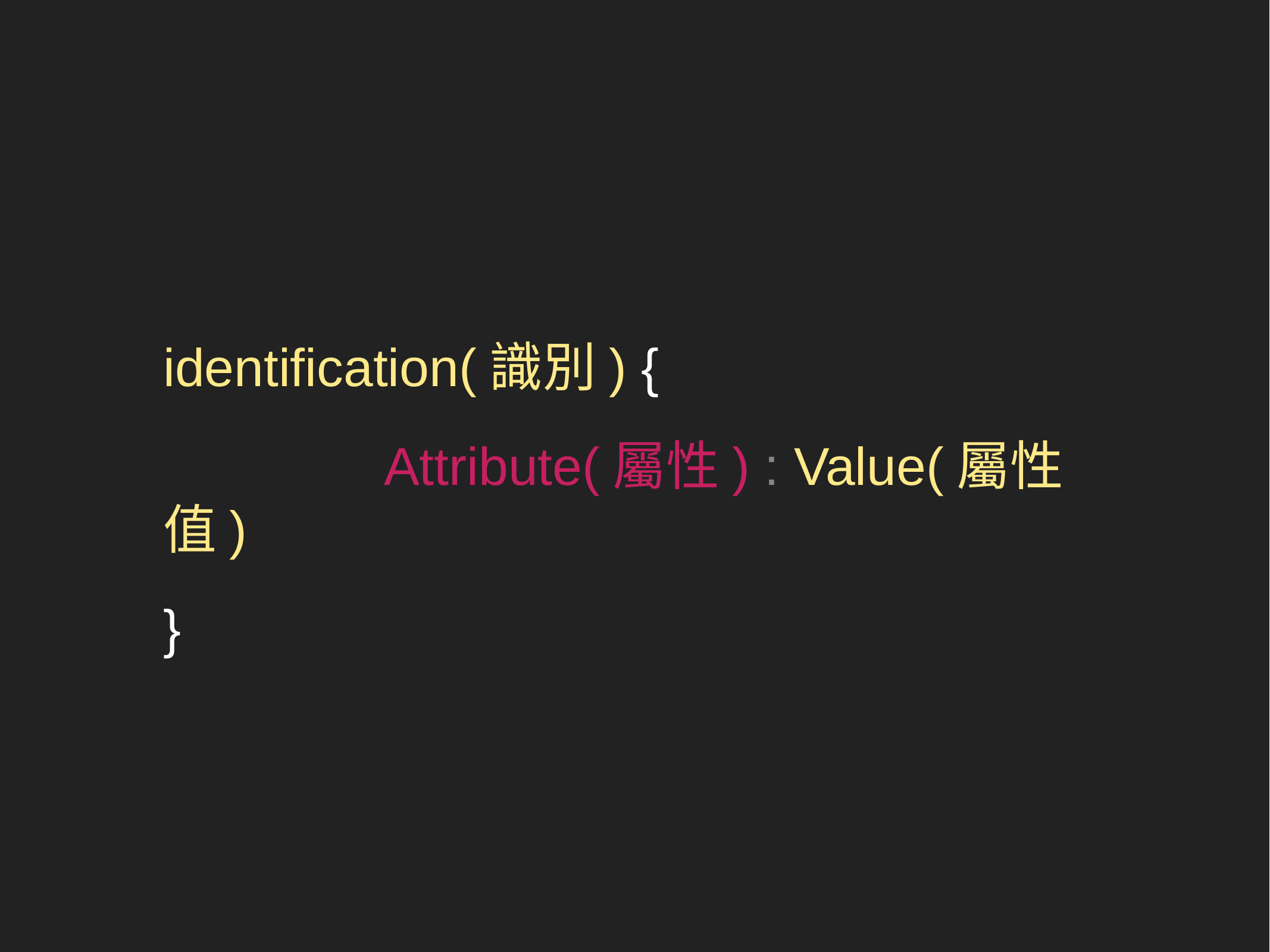

# identification(識別) {
               Attribute(屬性) : Value(屬性值)
}